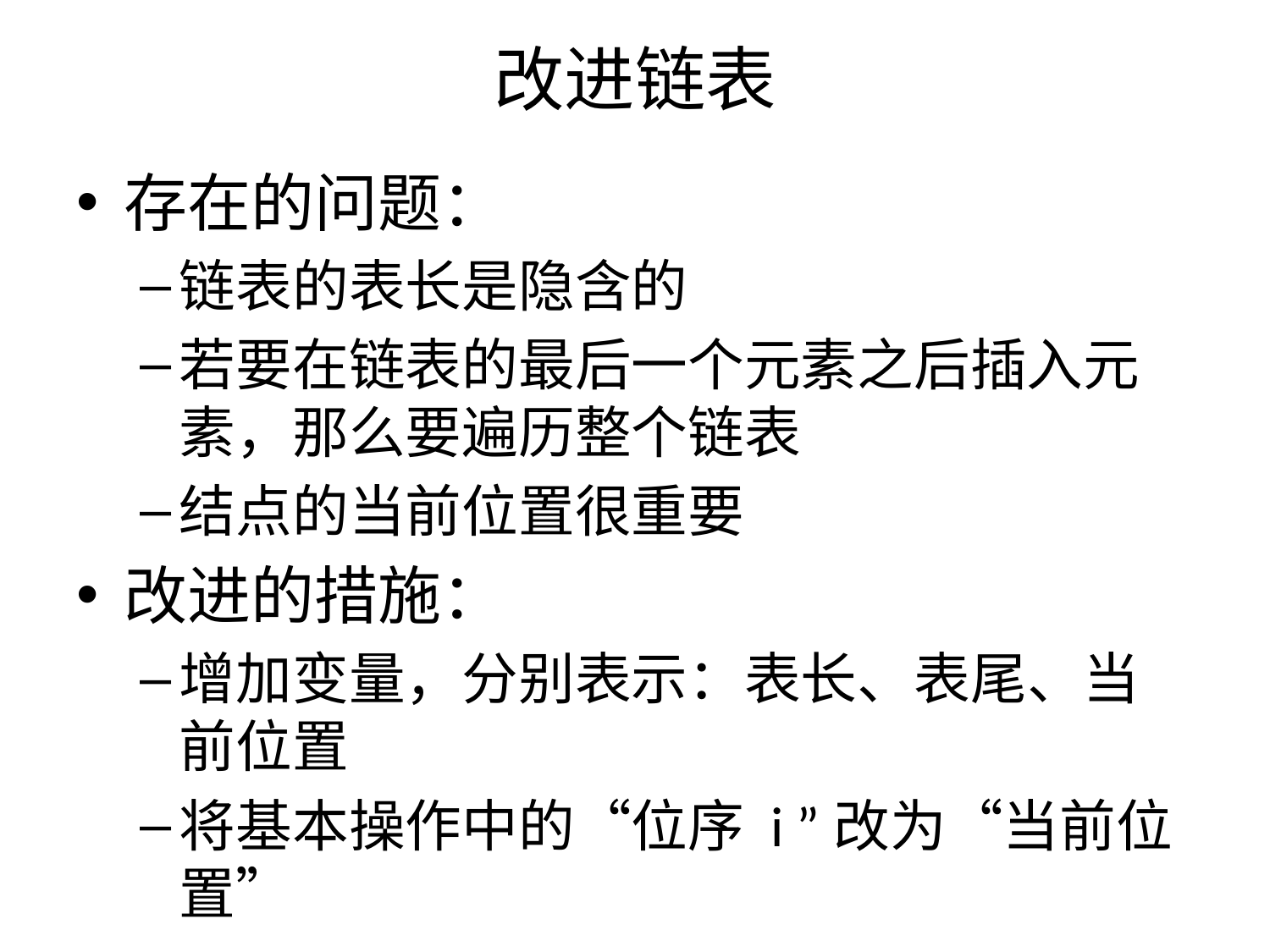

# 改进链表
存在的问题：
链表的表长是隐含的
若要在链表的最后一个元素之后插入元素，那么要遍历整个链表
结点的当前位置很重要
改进的措施：
增加变量，分别表示：表长、表尾、当前位置
将基本操作中的“位序 i ”改为“当前位置”